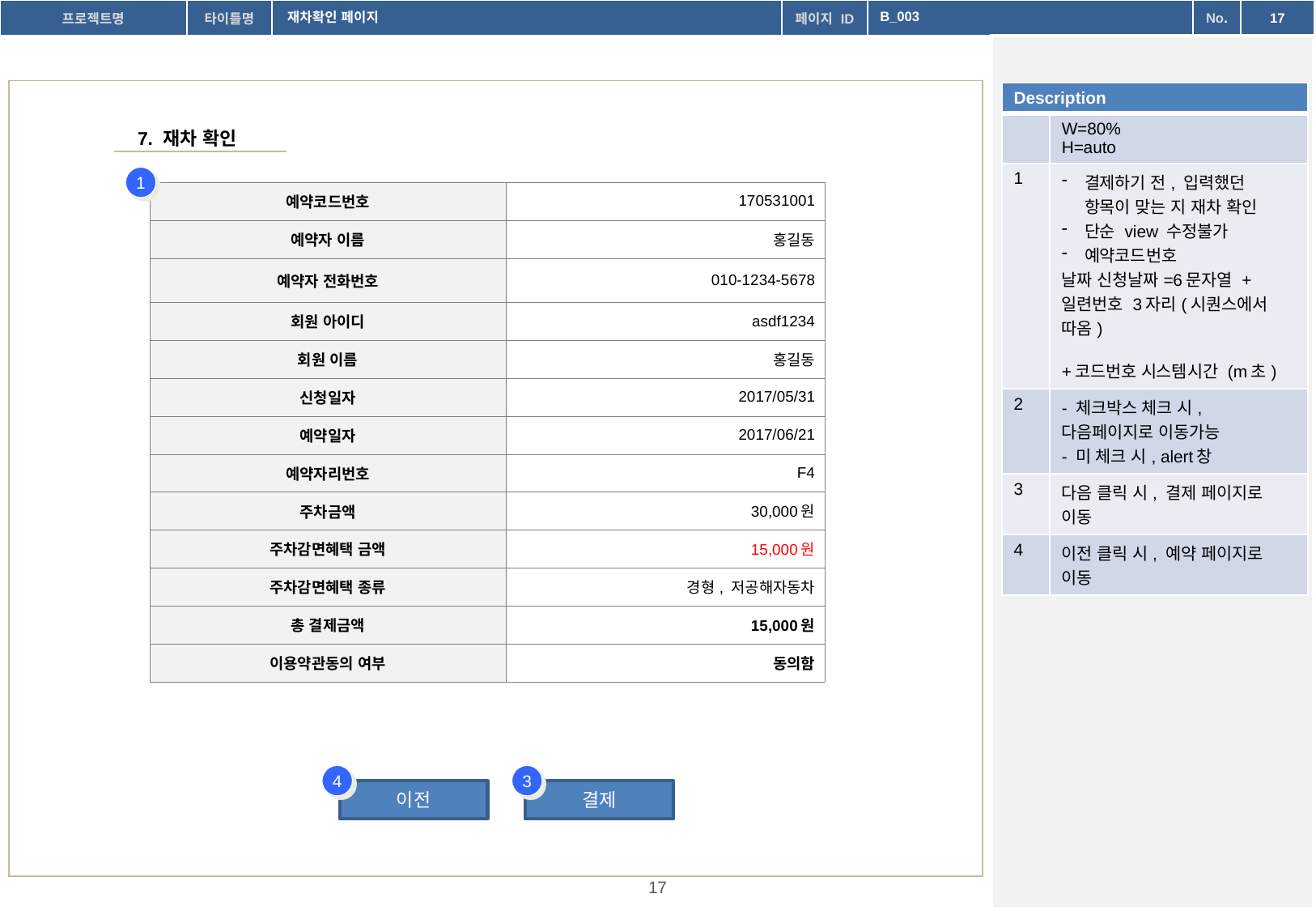

재차확인 페이지

B_003

| Description |  |
| --- | --- |
|  | W=80% H=auto |
| 1 | 결제하기 전, 입력했던 항목이 맞는 지 재차 확인 단순 view 수정불가 예약코드번호 날짜 신청날짜=6문자열 + 일련번호 3자리(시퀀스에서 따옴) +코드번호 시스템시간 (m초) |
| 2 | - 체크박스 체크 시, 다음페이지로 이동가능 - 미 체크 시, alert창 |
| 3 | 다음 클릭 시, 결제 페이지로 이동 |
| 4 | 이전 클릭 시, 예약 페이지로 이동 |
7. 재차 확인
1
| 예약코드번호 | 170531001 |
| --- | --- |
| 예약자 이름 | 홍길동 |
| 예약자 전화번호 | 010-1234-5678 |
| 회원 아이디 | asdf1234 |
| 회원 이름 | 홍길동 |
| 신청일자 | 2017/05/31 |
| 예약일자 | 2017/06/21 |
| 예약자리번호 | F4 |
| 주차금액 | 30,000원 |
| 주차감면혜택 금액 | 15,000원 |
| 주차감면혜택 종류 | 경형, 저공해자동차 |
| 총 결제금액 | 15,000원 |
| 이용약관동의 여부 | 동의함 |
4
3
이전
결제